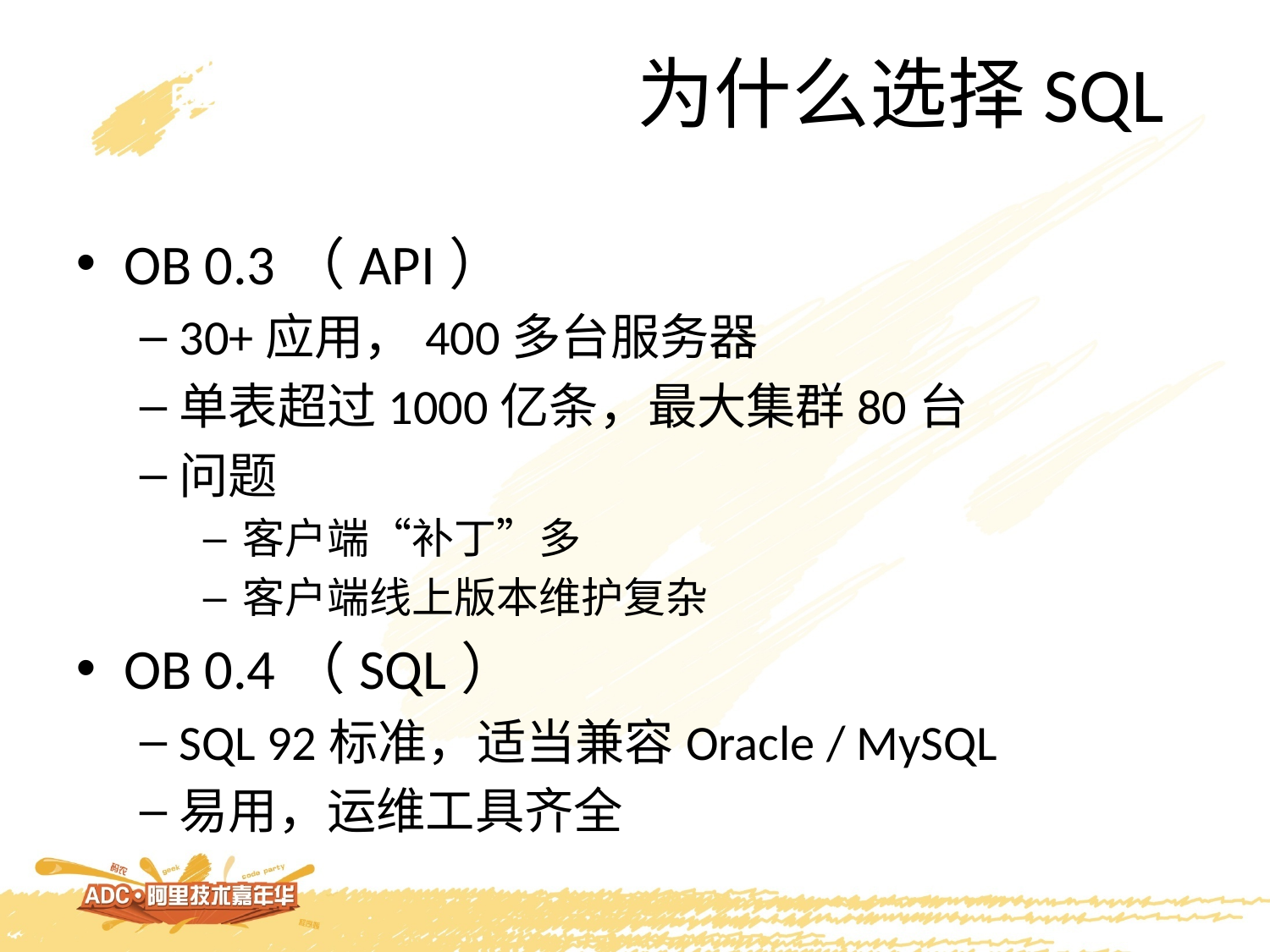

为什么选择SQL
OB 0.3（API）
30+应用，400多台服务器
单表超过1000亿条，最大集群80台
问题
客户端“补丁”多
客户端线上版本维护复杂
OB 0.4（SQL）
SQL 92标准，适当兼容Oracle / MySQL
易用，运维工具齐全